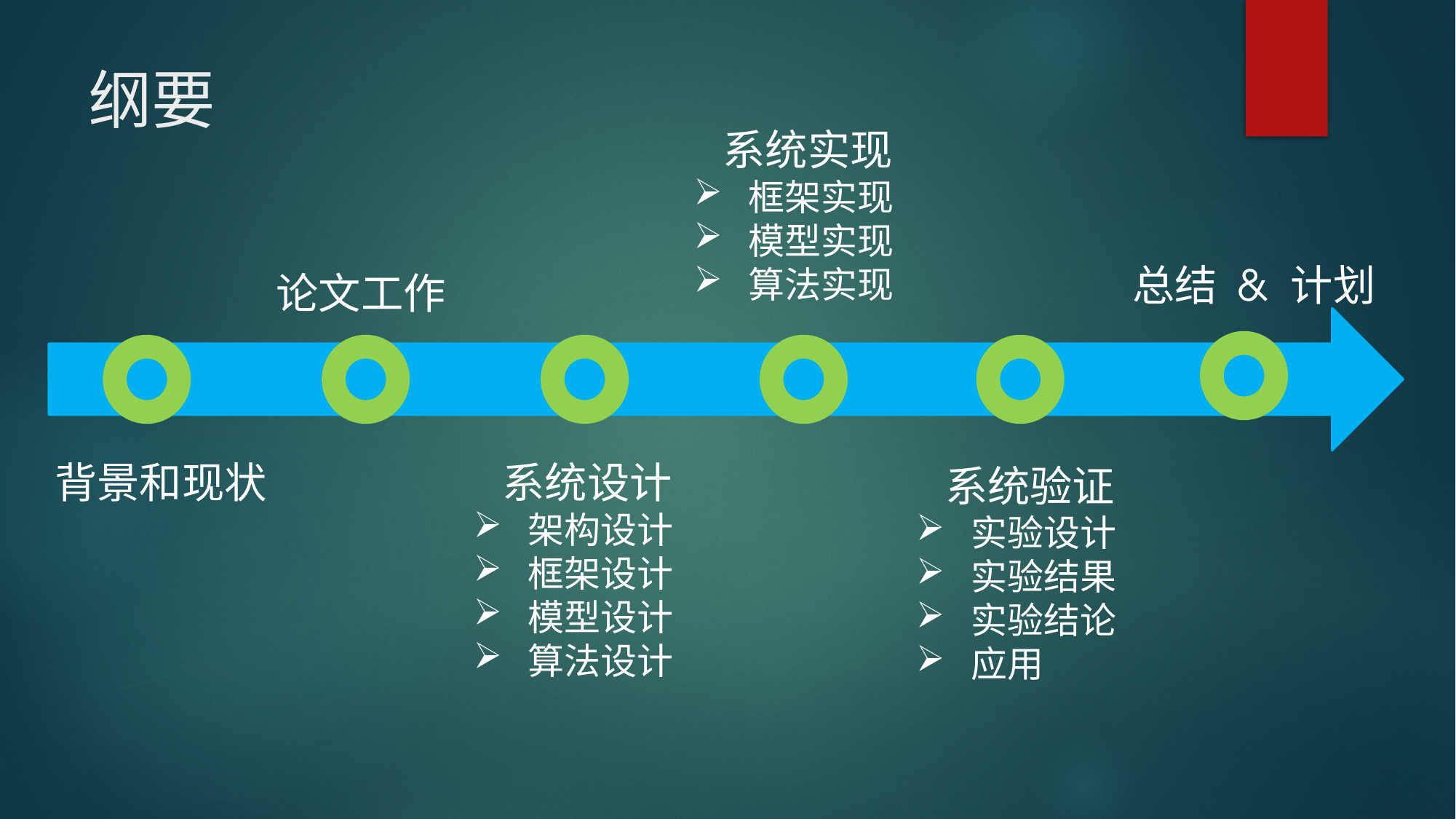

# 纲要
  系统实现
框架实现
模型实现
算法实现

总结 & 计划
论文工作

背景和现状
  系统设计
架构设计
框架设计
模型设计
算法设计
  系统验证
实验设计
实验结果
实验结论
应用